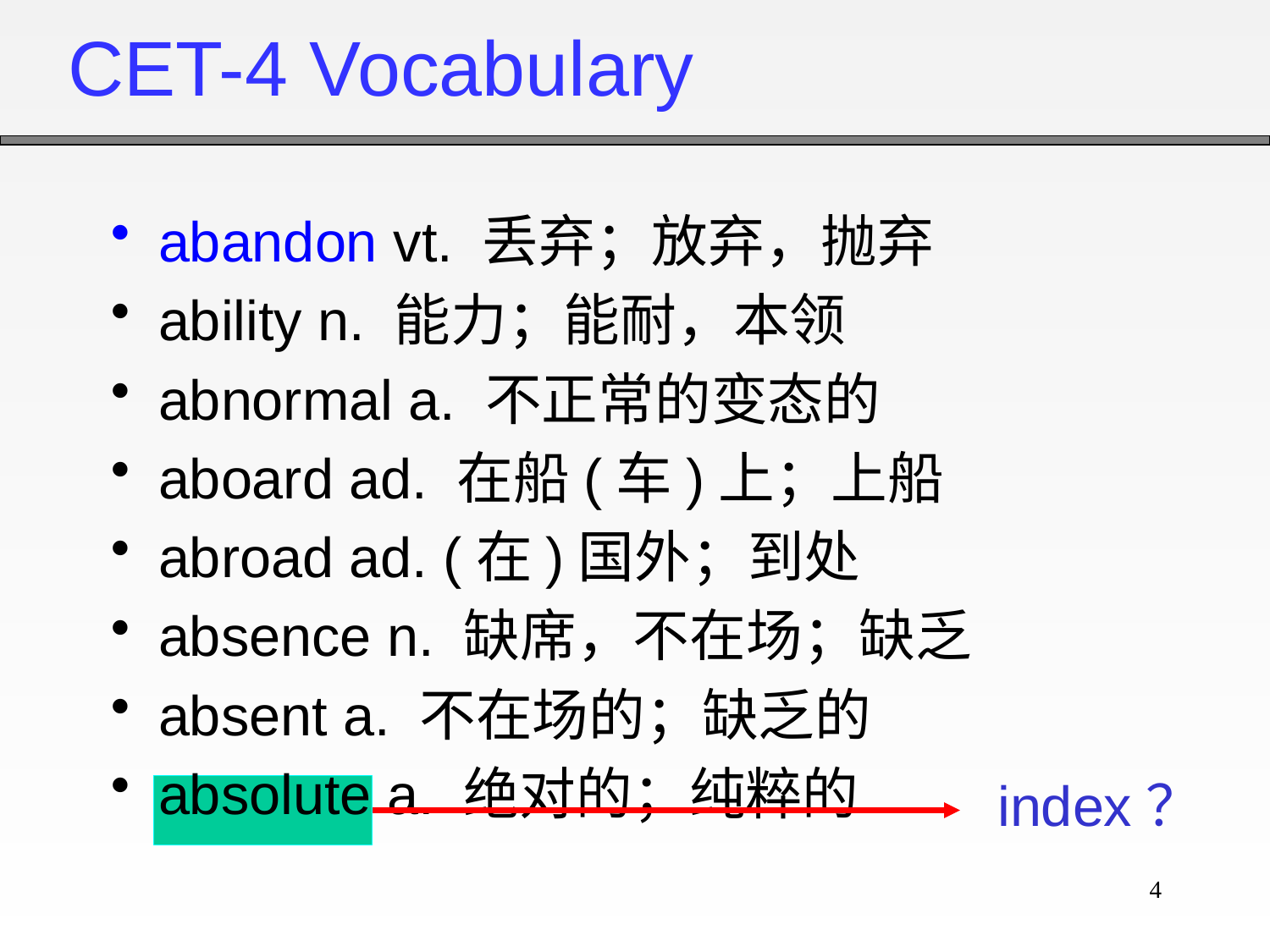

# CET-4 Vocabulary
abandon vt. 丢弃；放弃，抛弃
ability n. 能力；能耐，本领
abnormal a. 不正常的变态的
aboard ad. 在船(车)上；上船
abroad ad. (在)国外；到处
absence n. 缺席，不在场；缺乏
absent a. 不在场的；缺乏的
absolute a. 绝对的；纯粹的
index？

4